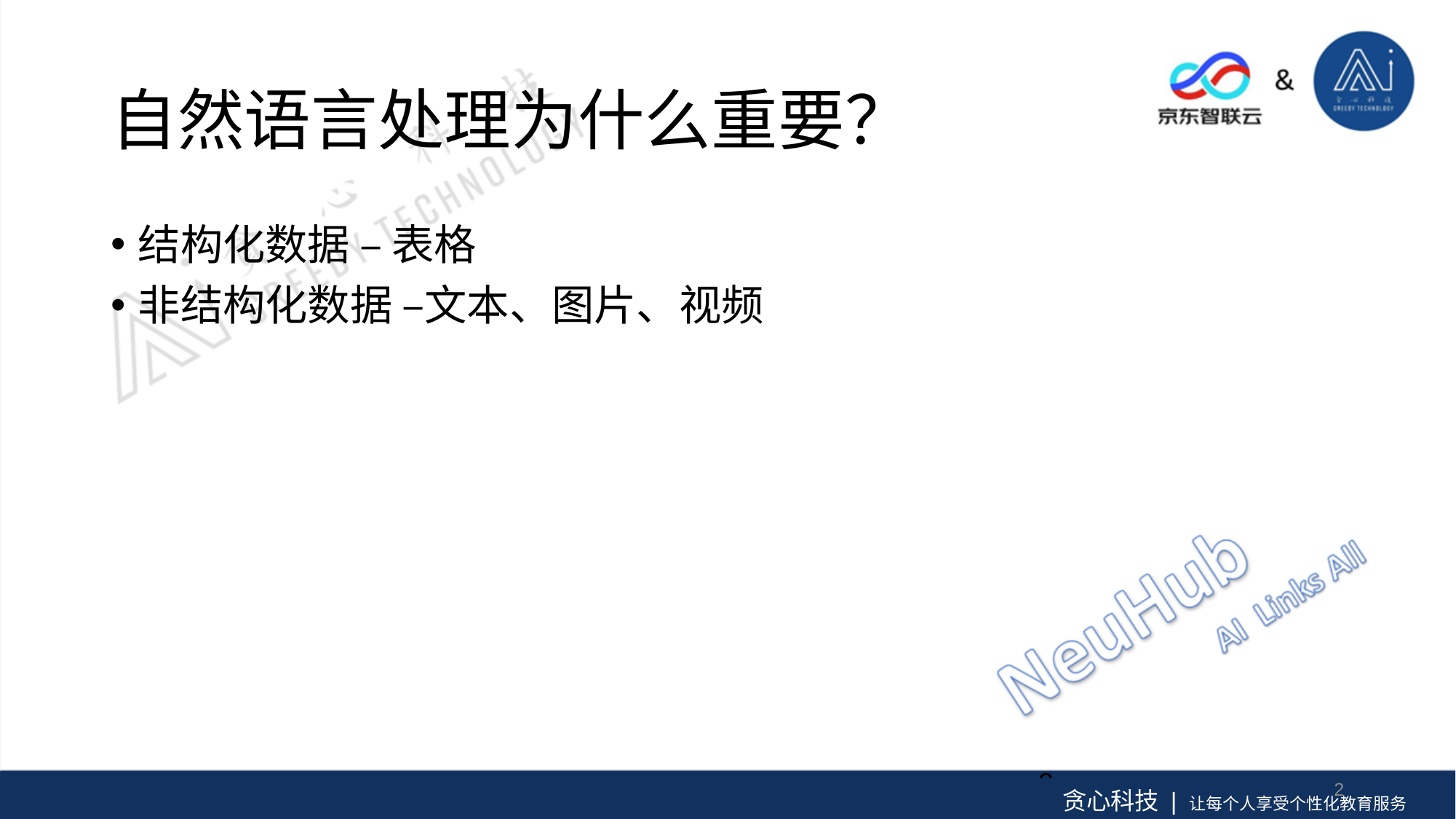

# 自然语言处理为什么重要？
结构化数据 – 表格
非结构化数据 –文本、图片、视频